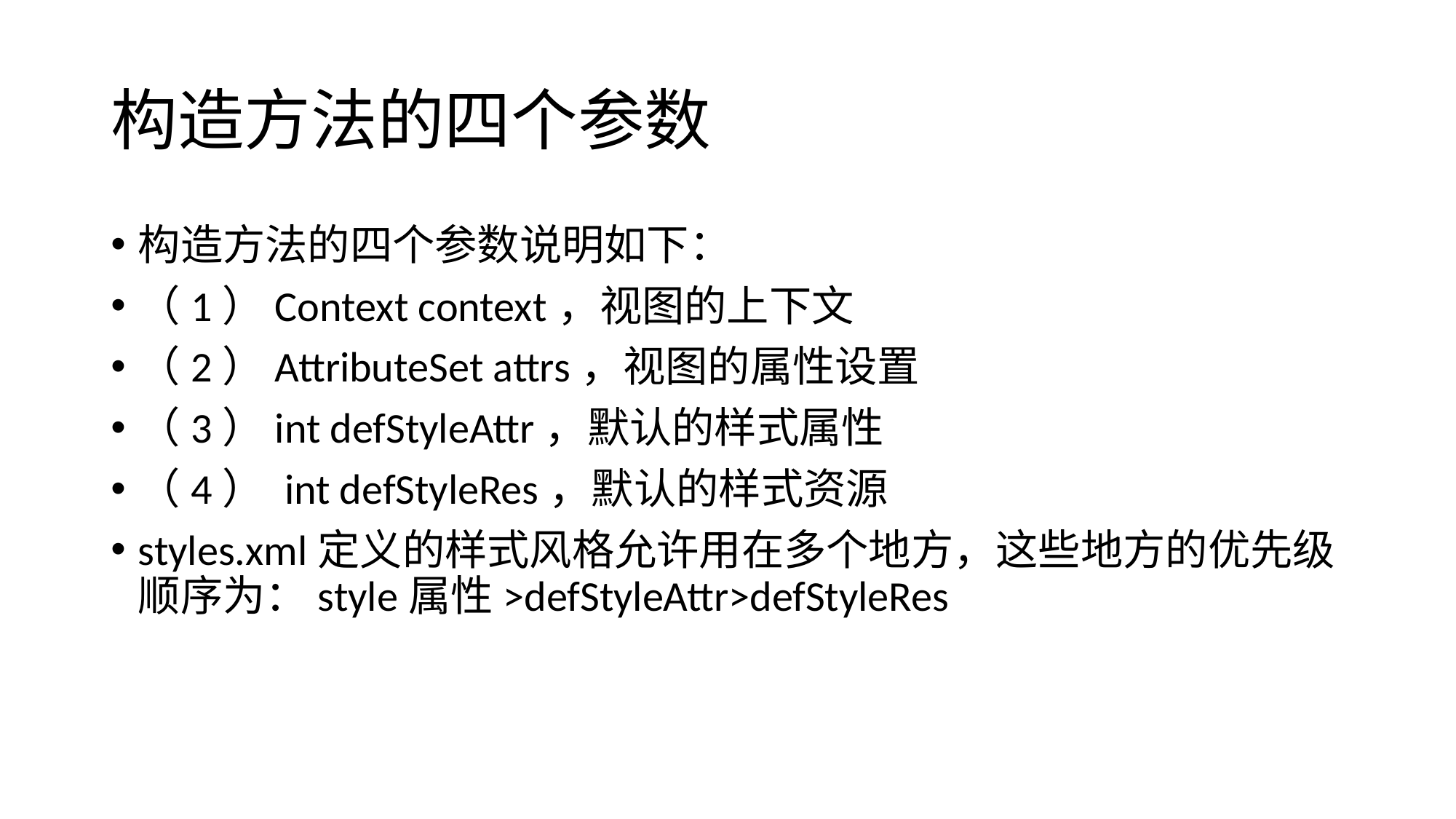

# 构造方法的四个参数
构造方法的四个参数说明如下：
（1）Context context，视图的上下文
（2）AttributeSet attrs，视图的属性设置
（3）int defStyleAttr，默认的样式属性
（4） int defStyleRes，默认的样式资源
styles.xml定义的样式风格允许用在多个地方，这些地方的优先级顺序为：style属性>defStyleAttr>defStyleRes